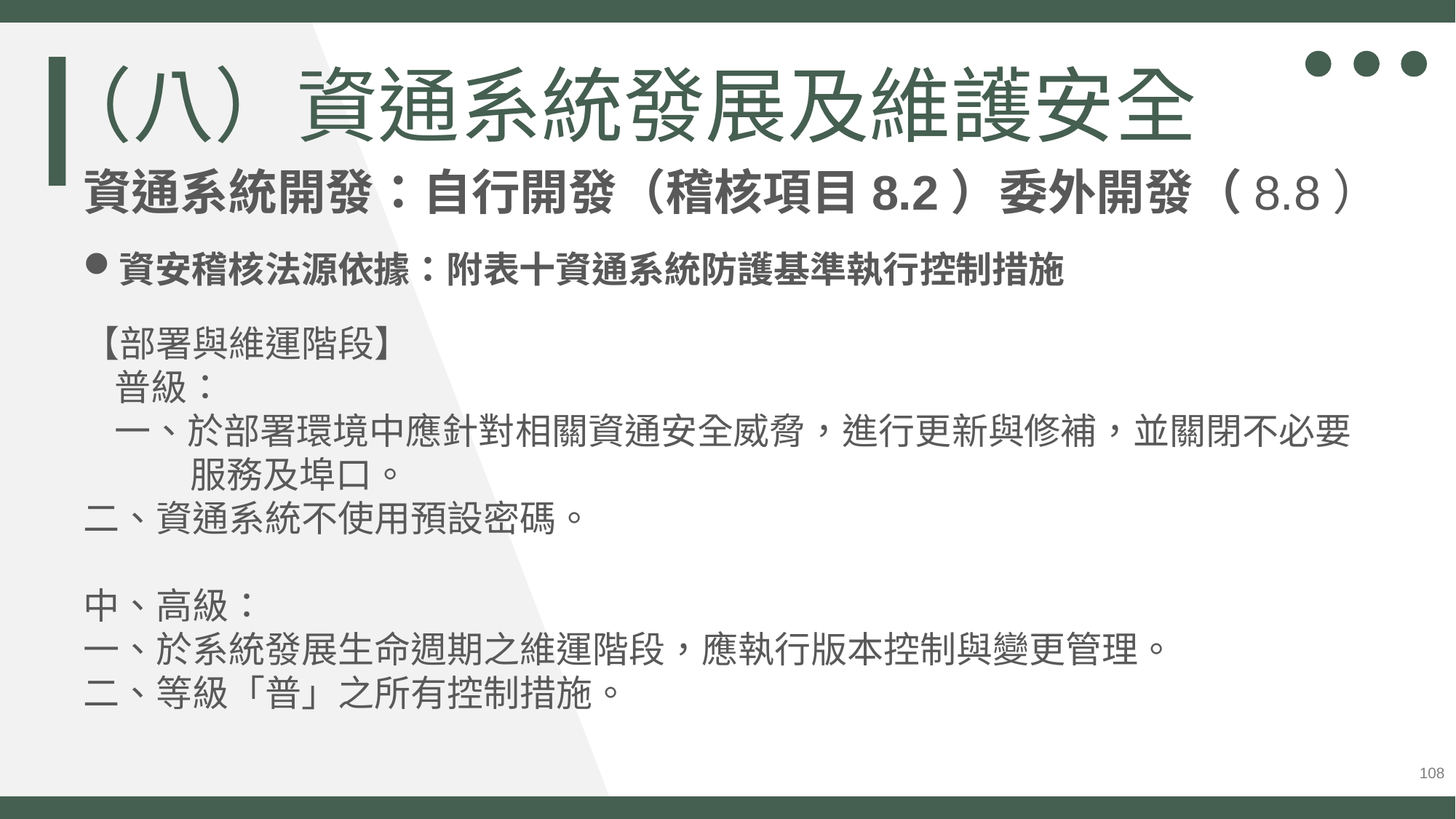

（八）資通系統發展及維護安全
資通系統開發：自行開發（稽核項目8.2）委外開發（8.8）
資安稽核法源依據：附表十資通系統防護基準執行控制措施
【部署與維運階段】
普級：
一、於部署環境中應針對相關資通安全威脅，進行更新與修補，並關閉不必要
服務及埠口。
二、資通系統不使用預設密碼。

中、高級：
一、於系統發展生命週期之維運階段，應執行版本控制與變更管理。
二、等級「普」之所有控制措施。
108